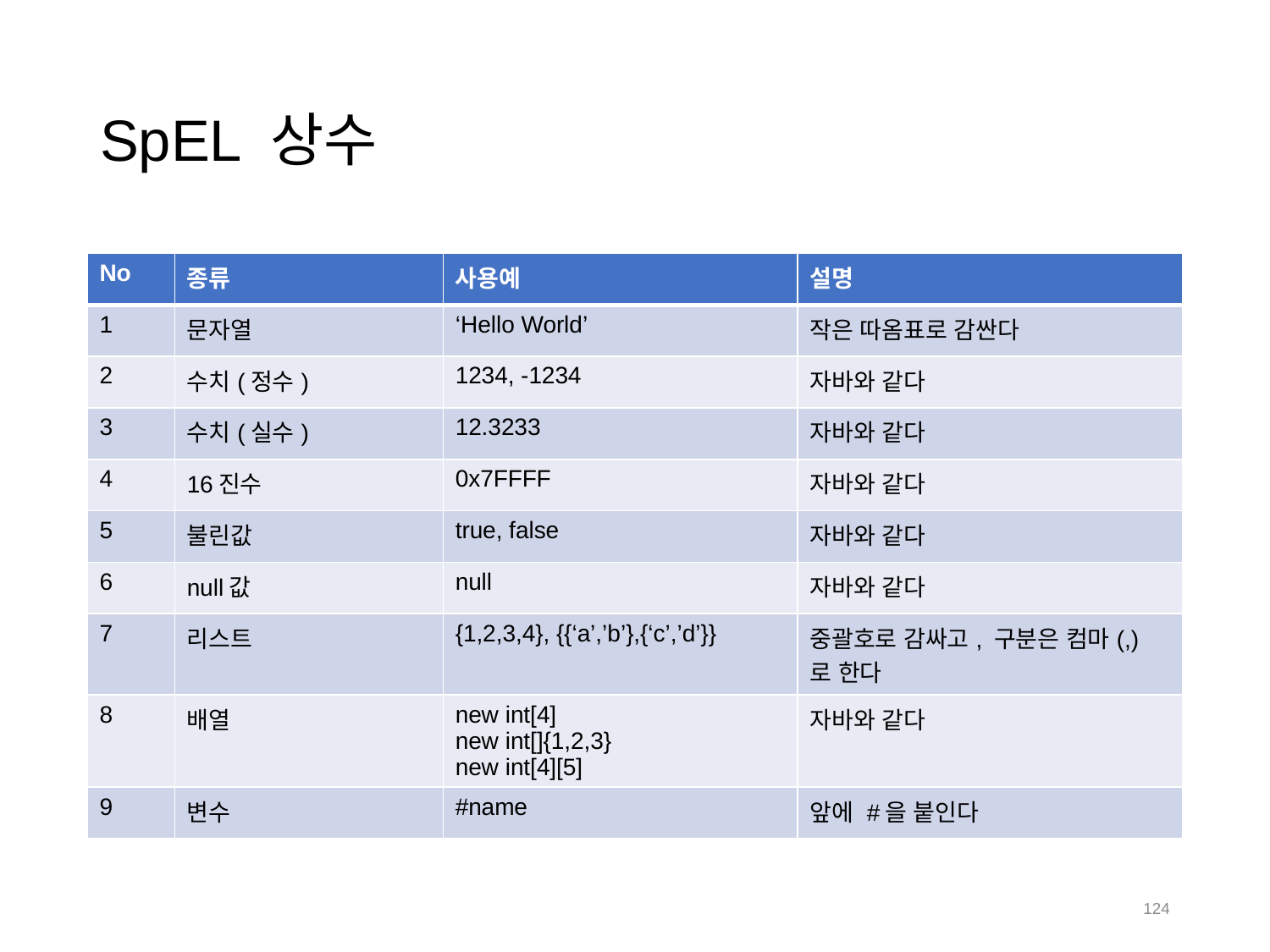

# SpEL 상수
| No | 종류 | 사용예 | 설명 |
| --- | --- | --- | --- |
| 1 | 문자열 | ‘Hello World’ | 작은 따옴표로 감싼다 |
| 2 | 수치(정수) | 1234, -1234 | 자바와 같다 |
| 3 | 수치(실수) | 12.3233 | 자바와 같다 |
| 4 | 16진수 | 0x7FFFF | 자바와 같다 |
| 5 | 불린값 | true, false | 자바와 같다 |
| 6 | null값 | null | 자바와 같다 |
| 7 | 리스트 | {1,2,3,4}, {{‘a’,’b’},{‘c’,’d’}} | 중괄호로 감싸고, 구분은 컴마(,) 로 한다 |
| 8 | 배열 | new int[4] new int[]{1,2,3} new int[4][5] | 자바와 같다 |
| 9 | 변수 | #name | 앞에 #을 붙인다 |
124